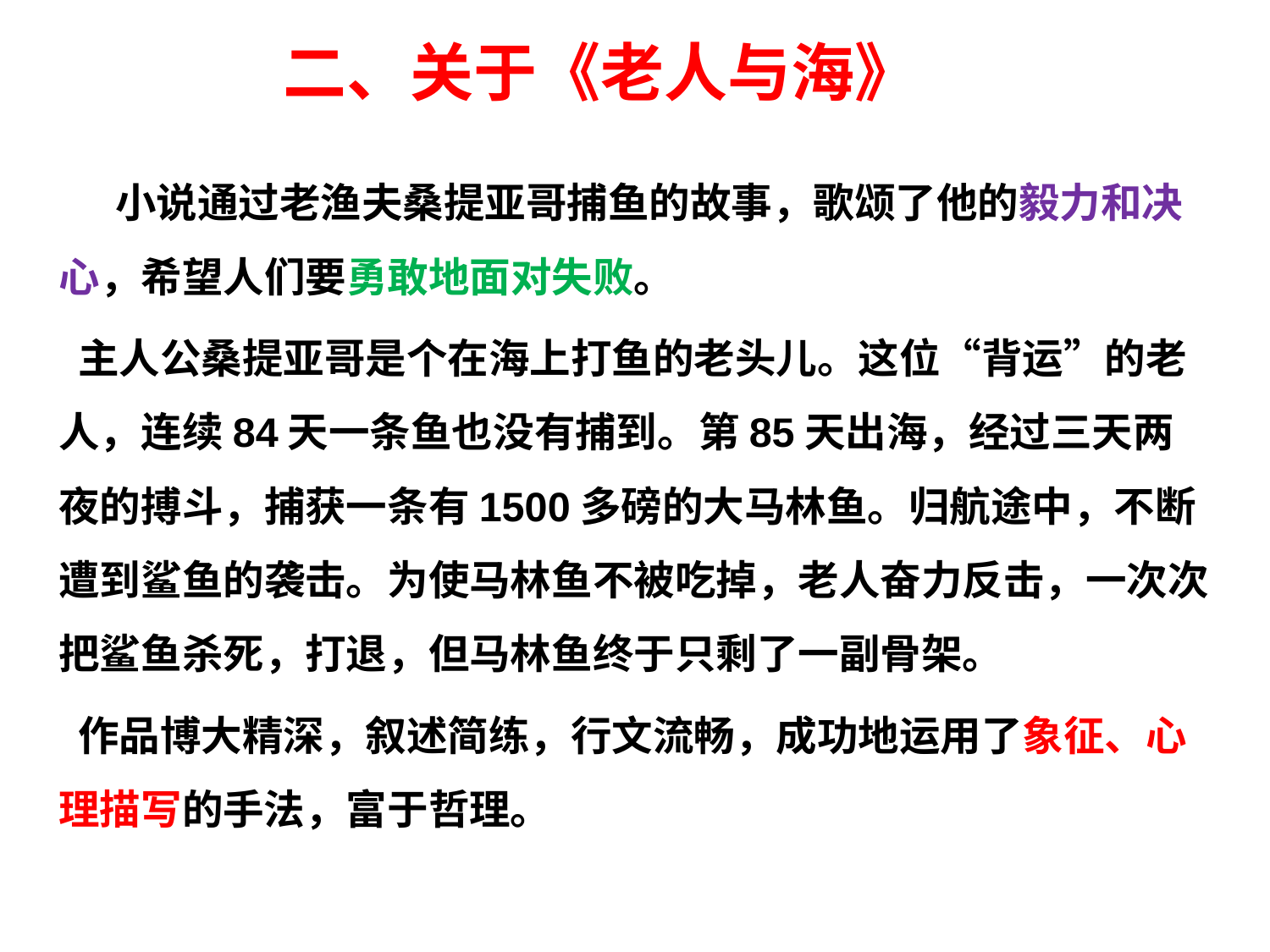

# 二、关于《老人与海》
          小说通过老渔夫桑提亚哥捕鱼的故事，歌颂了他的毅力和决心，希望人们要勇敢地面对失败。
      主人公桑提亚哥是个在海上打鱼的老头儿。这位“背运”的老人，连续84天一条鱼也没有捕到。第85天出海，经过三天两夜的搏斗，捕获一条有1500多磅的大马林鱼。归航途中，不断遭到鲨鱼的袭击。为使马林鱼不被吃掉，老人奋力反击，一次次把鲨鱼杀死，打退，但马林鱼终于只剩了一副骨架。
      作品博大精深，叙述简练，行文流畅，成功地运用了象征、心理描写的手法，富于哲理。